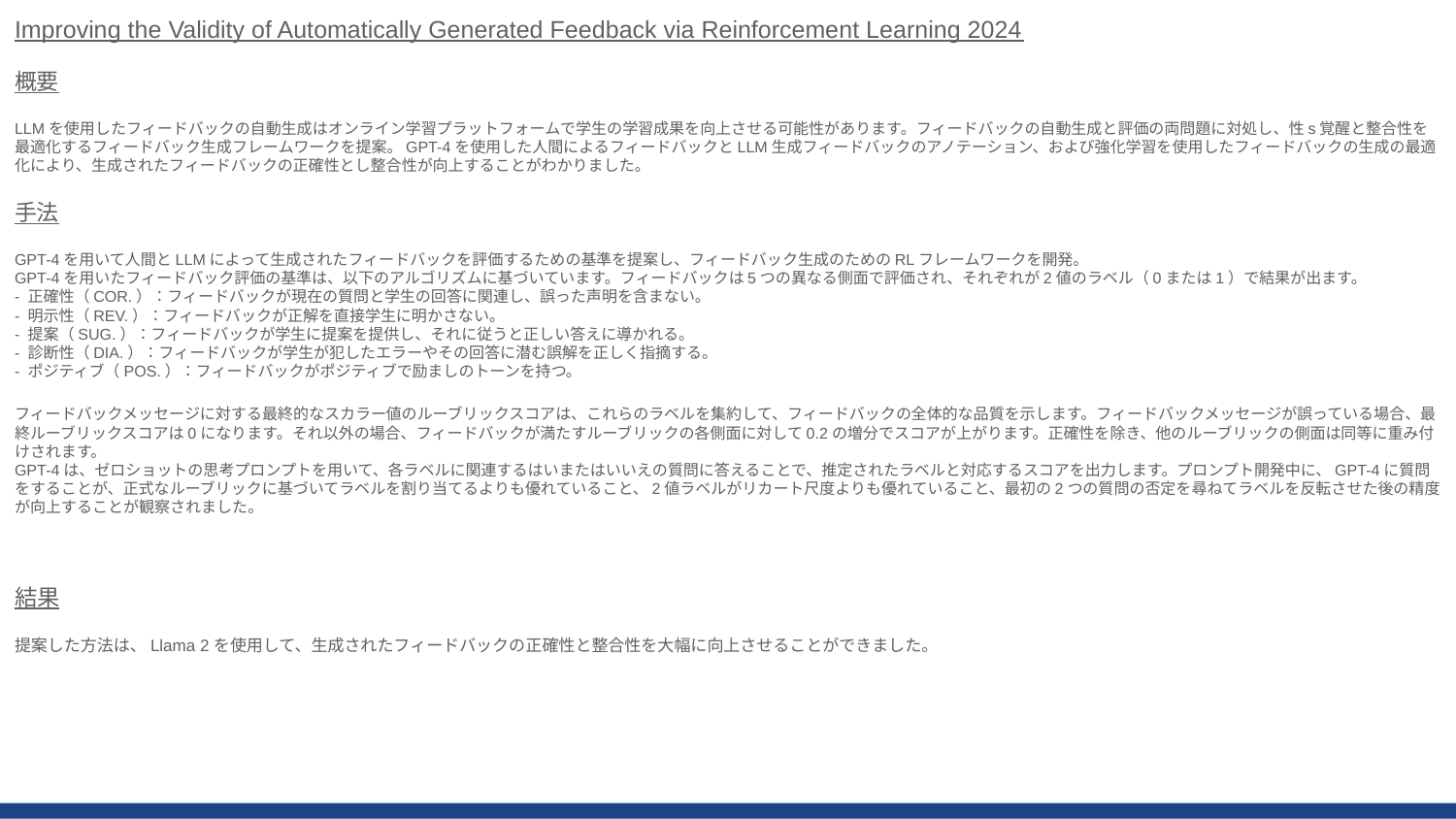

Improving the Validity of Automatically Generated Feedback via Reinforcement Learning 2024
概要
LLMを使用したフィードバックの自動生成はオンライン学習プラットフォームで学生の学習成果を向上させる可能性があります。フィードバックの自動生成と評価の両問題に対処し、性s覚醒と整合性を最適化するフィードバック生成フレームワークを提案。GPT-4を使用した人間によるフィードバックとLLM生成フィードバックのアノテーション、および強化学習を使用したフィードバックの生成の最適化により、生成されたフィードバックの正確性とし整合性が向上することがわかりました。
手法
GPT-4を用いて人間とLLMによって生成されたフィードバックを評価するための基準を提案し、フィードバック生成のためのRLフレームワークを開発。
GPT-4を用いたフィードバック評価の基準は、以下のアルゴリズムに基づいています。フィードバックは5つの異なる側面で評価され、それぞれが2値のラベル（0または1）で結果が出ます。
- 正確性（COR.）：フィードバックが現在の質問と学生の回答に関連し、誤った声明を含まない。
- 明示性（REV.）：フィードバックが正解を直接学生に明かさない。
- 提案（SUG.）：フィードバックが学生に提案を提供し、それに従うと正しい答えに導かれる。
- 診断性（DIA.）：フィードバックが学生が犯したエラーやその回答に潜む誤解を正しく指摘する。
- ポジティブ（POS.）：フィードバックがポジティブで励ましのトーンを持つ。
フィードバックメッセージに対する最終的なスカラー値のルーブリックスコアは、これらのラベルを集約して、フィードバックの全体的な品質を示します。フィードバックメッセージが誤っている場合、最終ルーブリックスコアは0になります。それ以外の場合、フィードバックが満たすルーブリックの各側面に対して0.2の増分でスコアが上がります。正確性を除き、他のルーブリックの側面は同等に重み付けされます。
GPT-4は、ゼロショットの思考プロンプトを用いて、各ラベルに関連するはいまたはいいえの質問に答えることで、推定されたラベルと対応するスコアを出力します。プロンプト開発中に、GPT-4に質問をすることが、正式なルーブリックに基づいてラベルを割り当てるよりも優れていること、2値ラベルがリカート尺度よりも優れていること、最初の2つの質問の否定を尋ねてラベルを反転させた後の精度が向上することが観察されました​​。

結果
提案した方法は、Llama 2を使用して、生成されたフィードバックの正確性と整合性を大幅に向上させることができました。